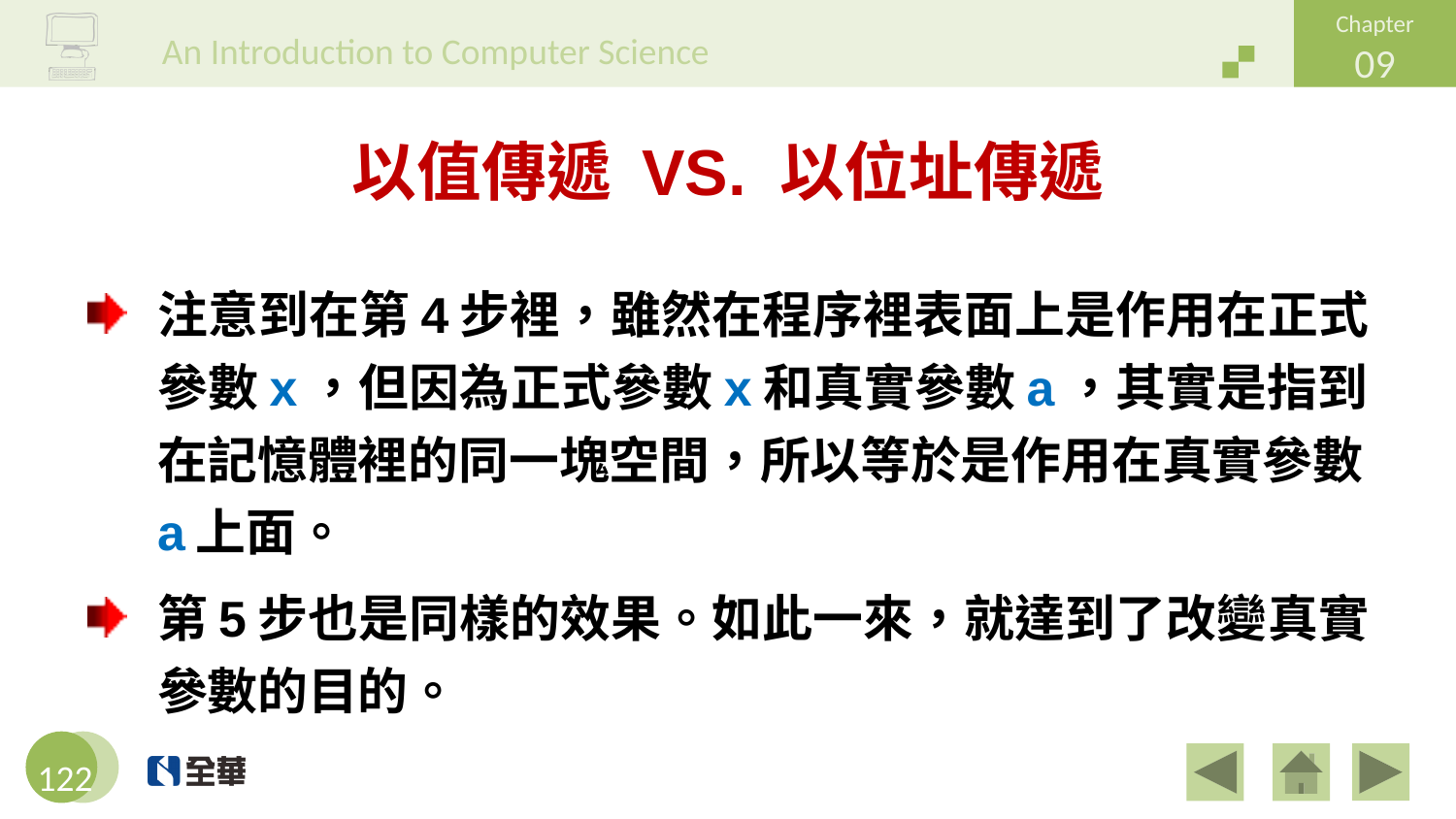

# 以值傳遞 VS. 以位址傳遞
注意到在第4步裡，雖然在程序裡表面上是作用在正式參數x，但因為正式參數x和真實參數a，其實是指到在記憶體裡的同一塊空間，所以等於是作用在真實參數a上面。
第5步也是同樣的效果。如此一來，就達到了改變真實參數的目的。